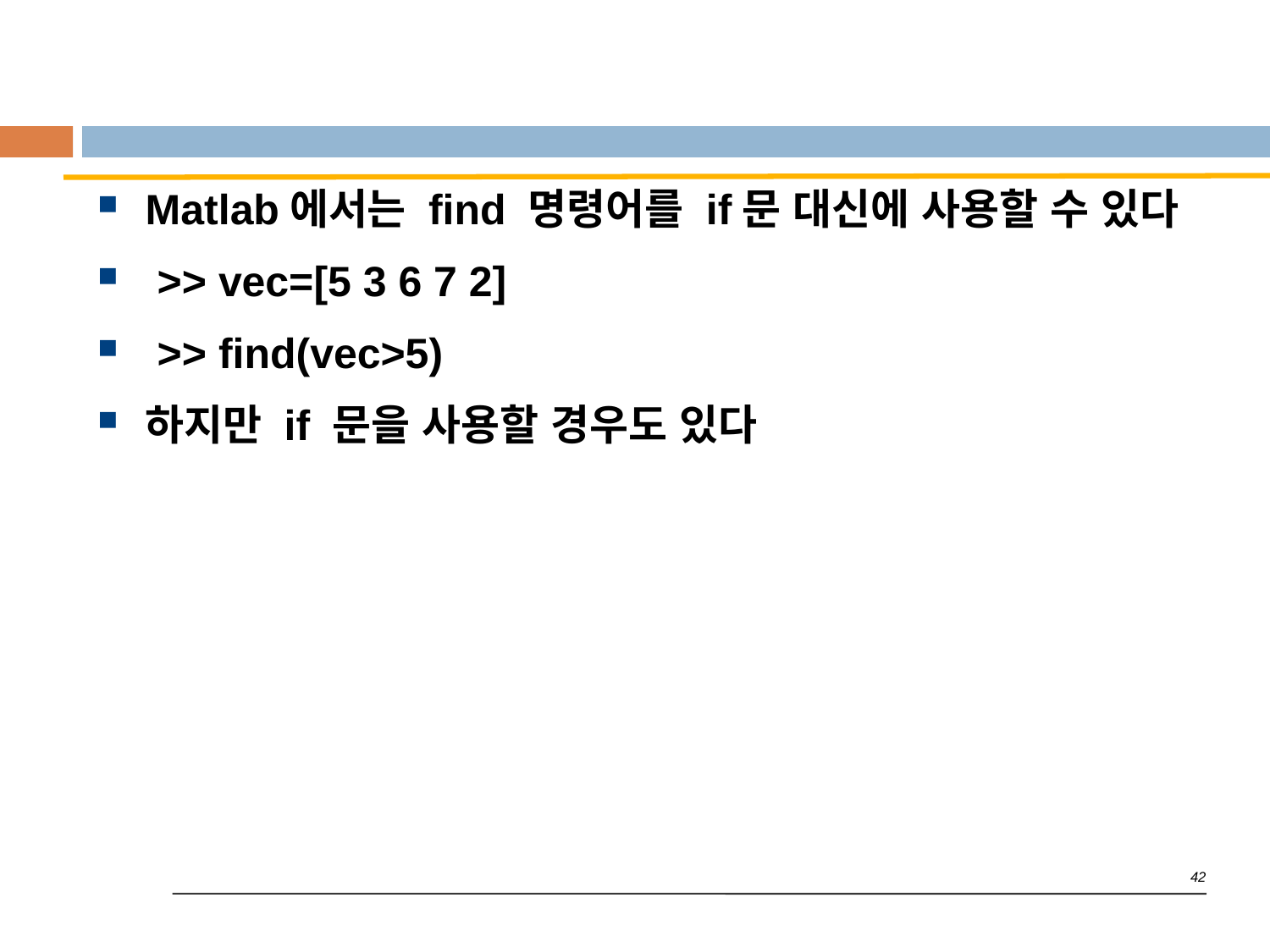

#
Matlab에서는 find 명령어를 if문 대신에 사용할 수 있다
 >> vec=[5 3 6 7 2]
 >> find(vec>5)
하지만 if 문을 사용할 경우도 있다

42